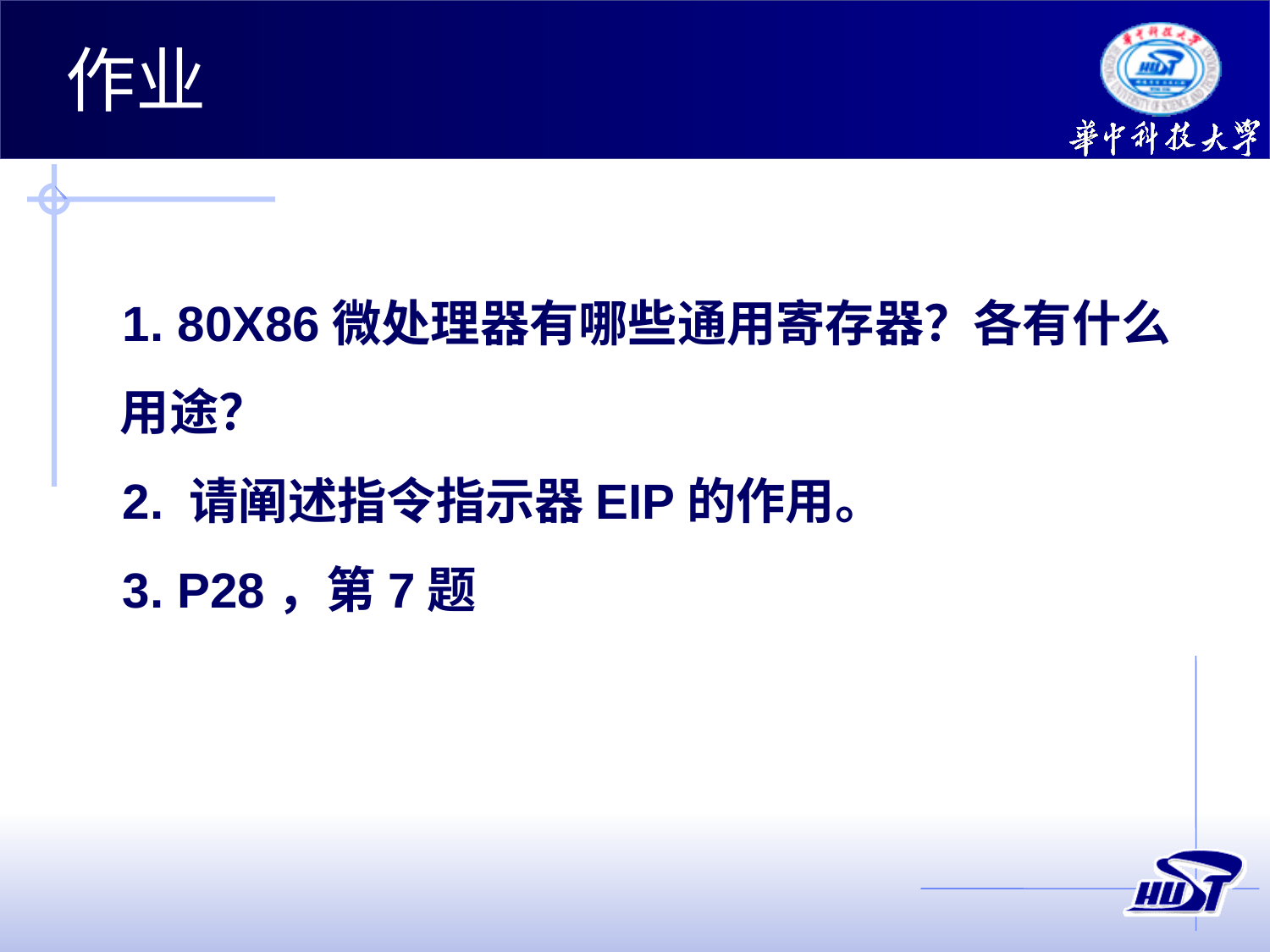

作业
1. 80X86微处理器有哪些通用寄存器？各有什么用途？
2. 请阐述指令指示器EIP的作用。
3. P28，第7题